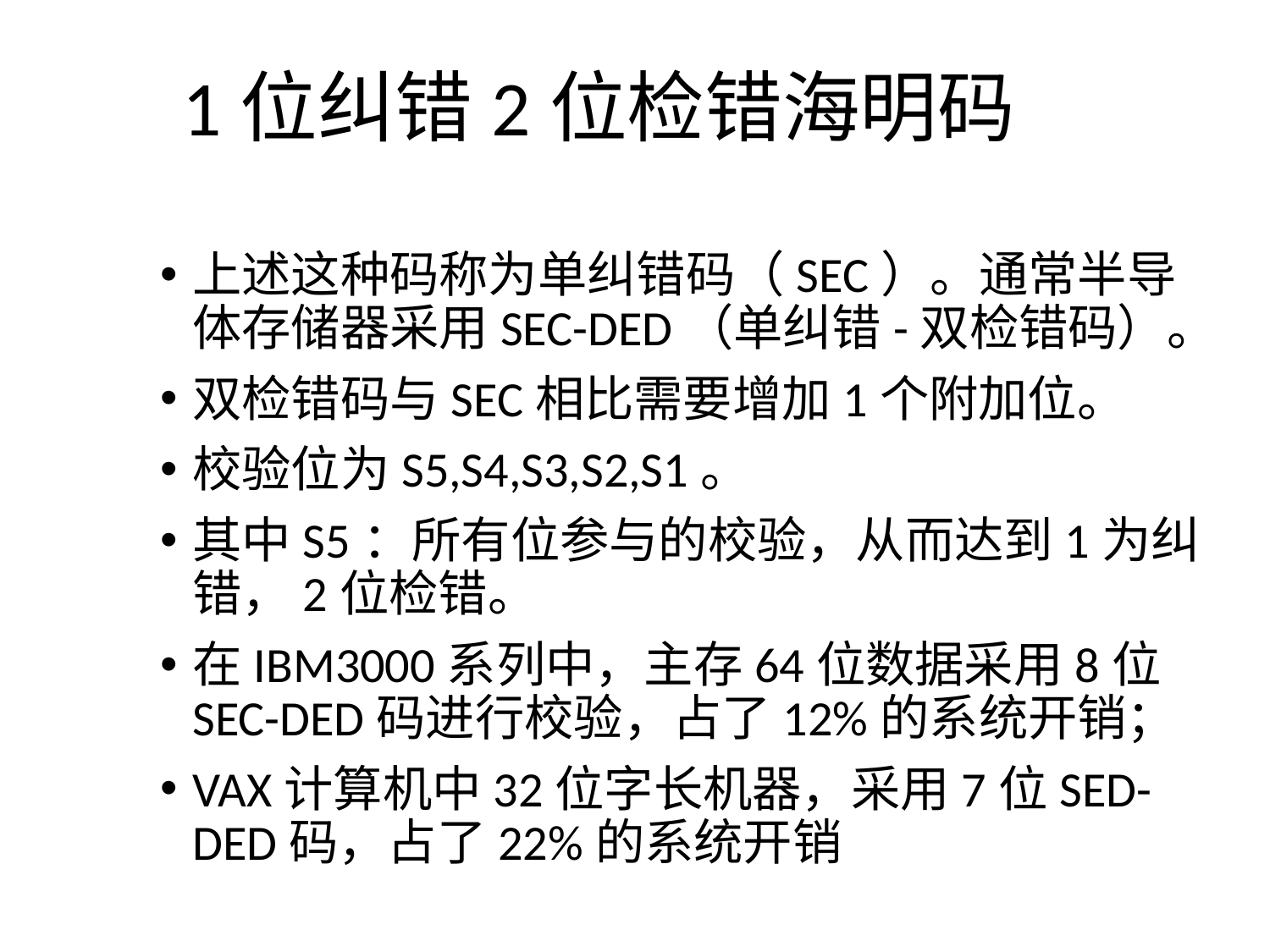

# 1位纠错2位检错海明码
上述这种码称为单纠错码（SEC）。通常半导体存储器采用SEC-DED（单纠错-双检错码）。
双检错码与SEC相比需要增加1个附加位。
校验位为S5,S4,S3,S2,S1。
其中S5：所有位参与的校验，从而达到1为纠错，2位检错。
在IBM3000系列中，主存64位数据采用8位SEC-DED码进行校验，占了12%的系统开销；
VAX计算机中32位字长机器，采用7位SED-DED码，占了22%的系统开销